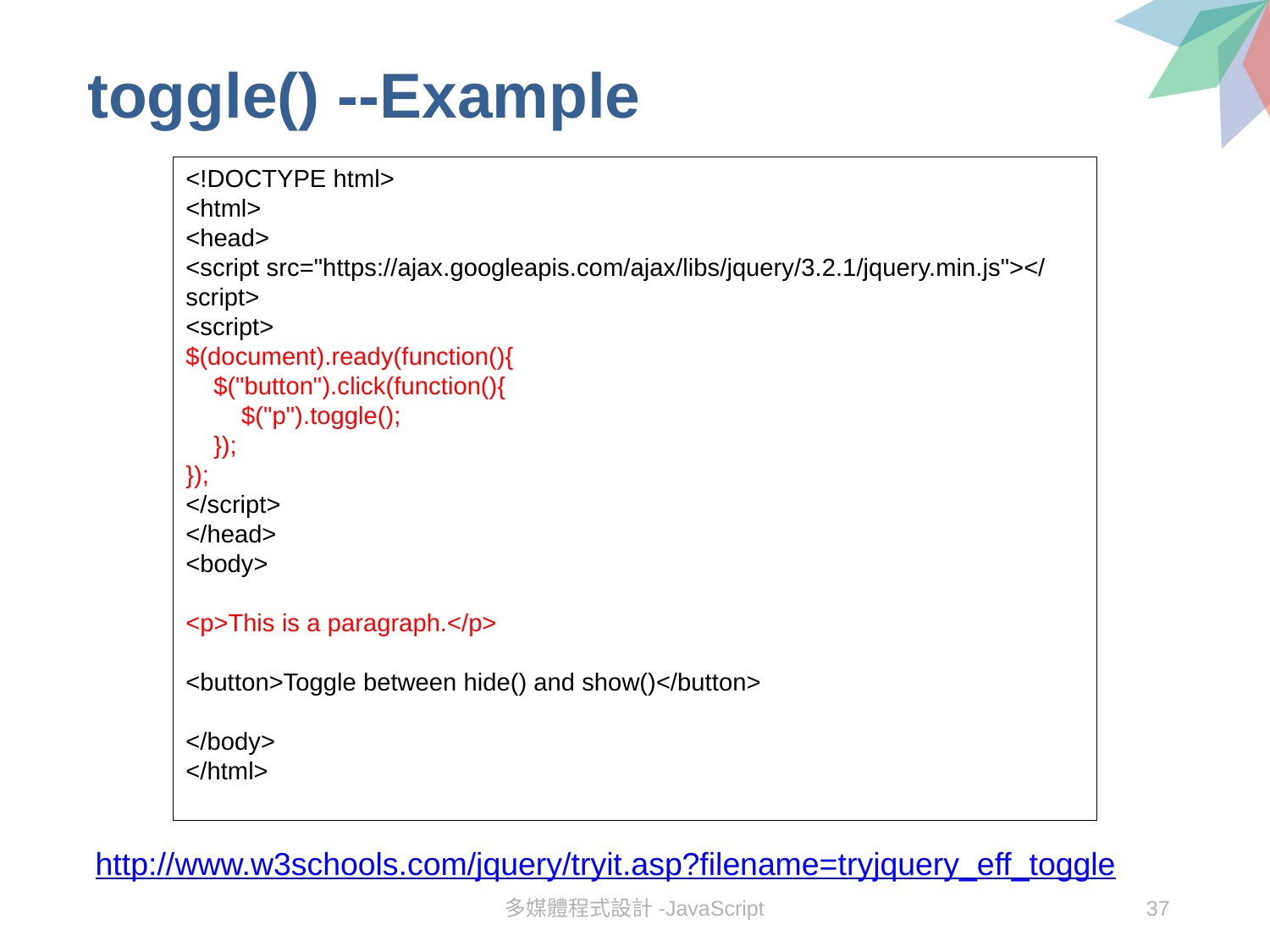

# toggle() --Example
<!DOCTYPE html>
<html>
<head>
<script src="https://ajax.googleapis.com/ajax/libs/jquery/3.2.1/jquery.min.js"></script>
<script>
$(document).ready(function(){
    $("button").click(function(){
        $("p").toggle();
    });
});
</script>
</head>
<body>

<p>This is a paragraph.</p>

<button>Toggle between hide() and show()</button>

</body>
</html>

http://www.w3schools.com/jquery/tryit.asp?filename=tryjquery_eff_toggle

多媒體程式設計-JavaScript
37